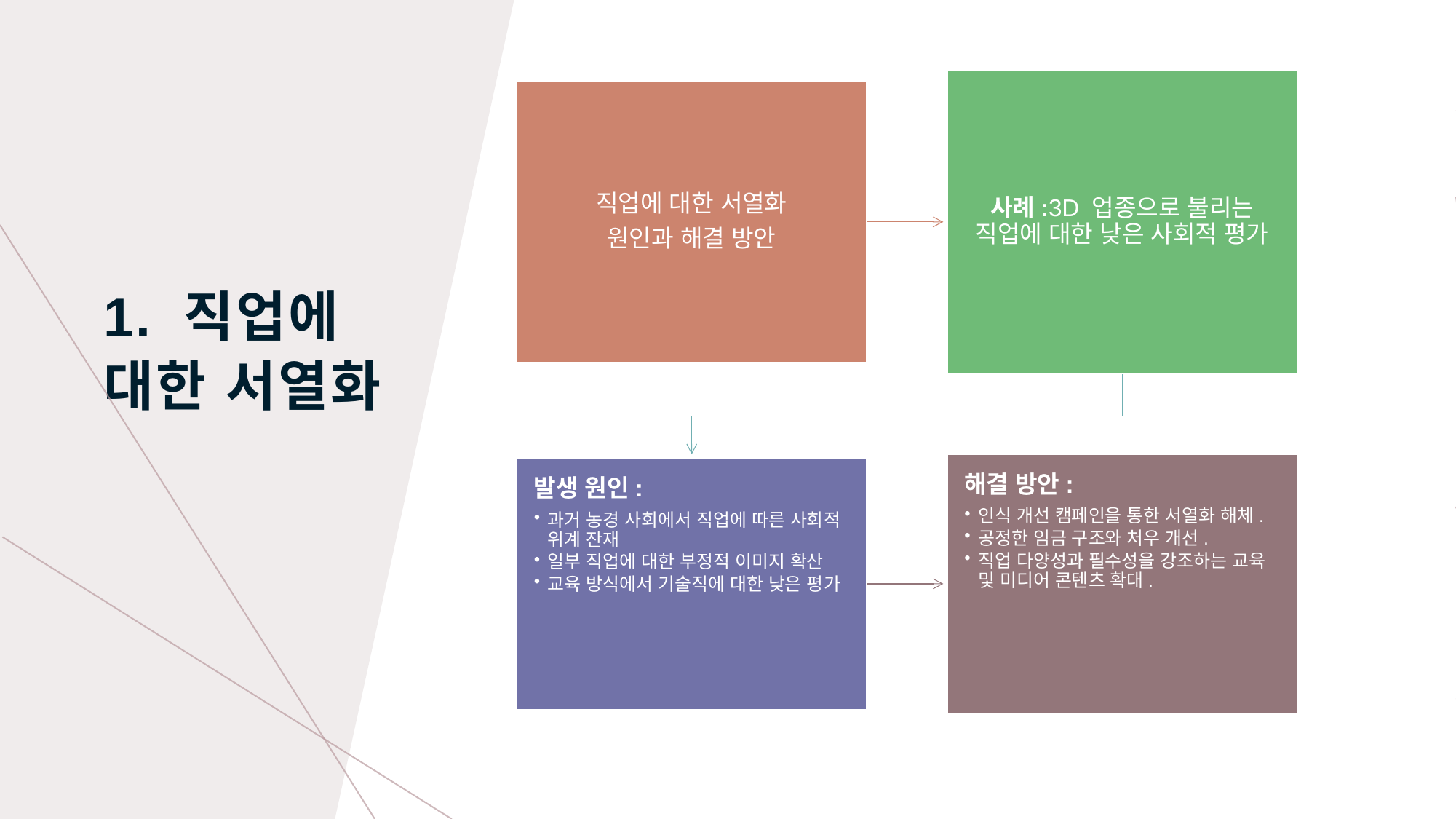

직업에 대한 서열화
원인과 해결 방안

사례:3D 업종으로 불리는 직업에 대한 낮은 사회적 평가

발생 원인:
과거 농경 사회에서 직업에 따른 사회적 위계 잔재
일부 직업에 대한 부정적 이미지 확산
교육 방식에서 기술직에 대한 낮은 평가
해결 방안:
인식 개선 캠페인을 통한 서열화 해체.
공정한 임금 구조와 처우 개선.
직업 다양성과 필수성을 강조하는 교육 및 미디어 콘텐츠 확대.
# 1. 직업에 대한 서열화